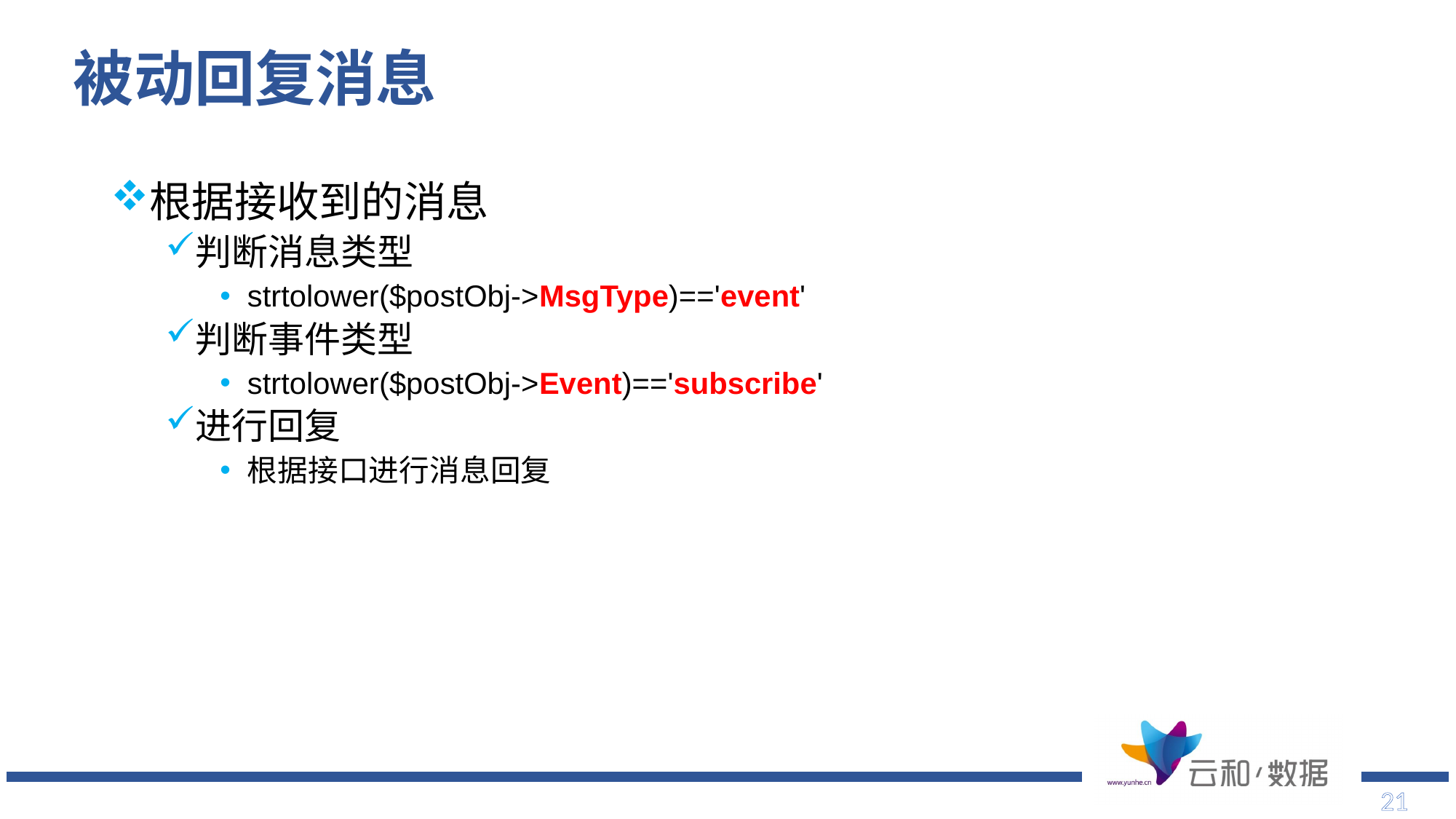

# 被动回复消息
根据接收到的消息
判断消息类型
strtolower($postObj->MsgType)=='event'
判断事件类型
strtolower($postObj->Event)=='subscribe'
进行回复
根据接口进行消息回复